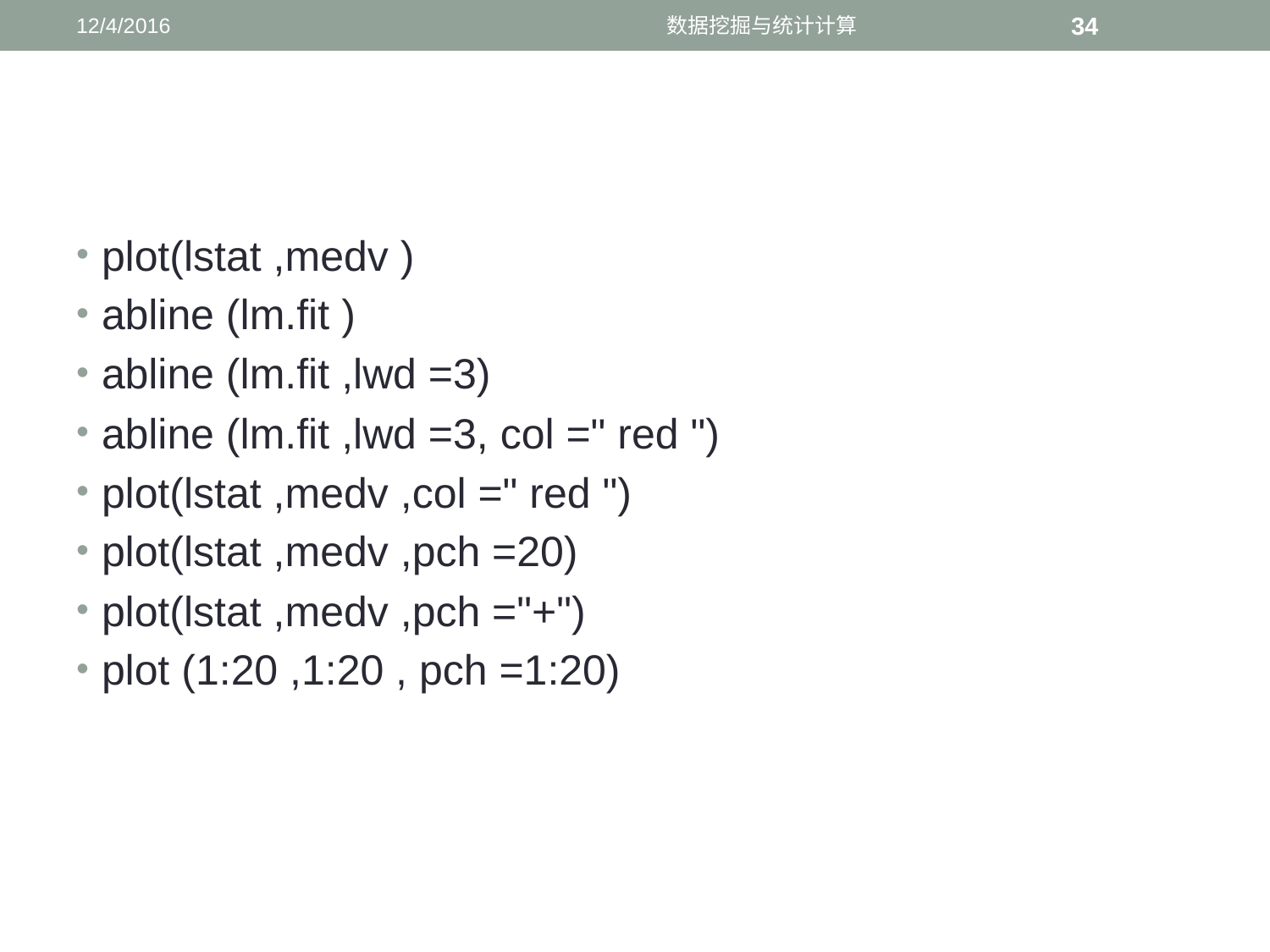

12/4/2016
数据挖掘与统计计算
34
#
plot(lstat ,medv )
abline (lm.fit )
abline (lm.fit ,lwd =3)
abline (lm.fit ,lwd =3, col =" red ")
plot(lstat ,medv ,col =" red ")
plot(lstat ,medv ,pch =20)
plot(lstat ,medv ,pch ="+")
plot (1:20 ,1:20 , pch =1:20)